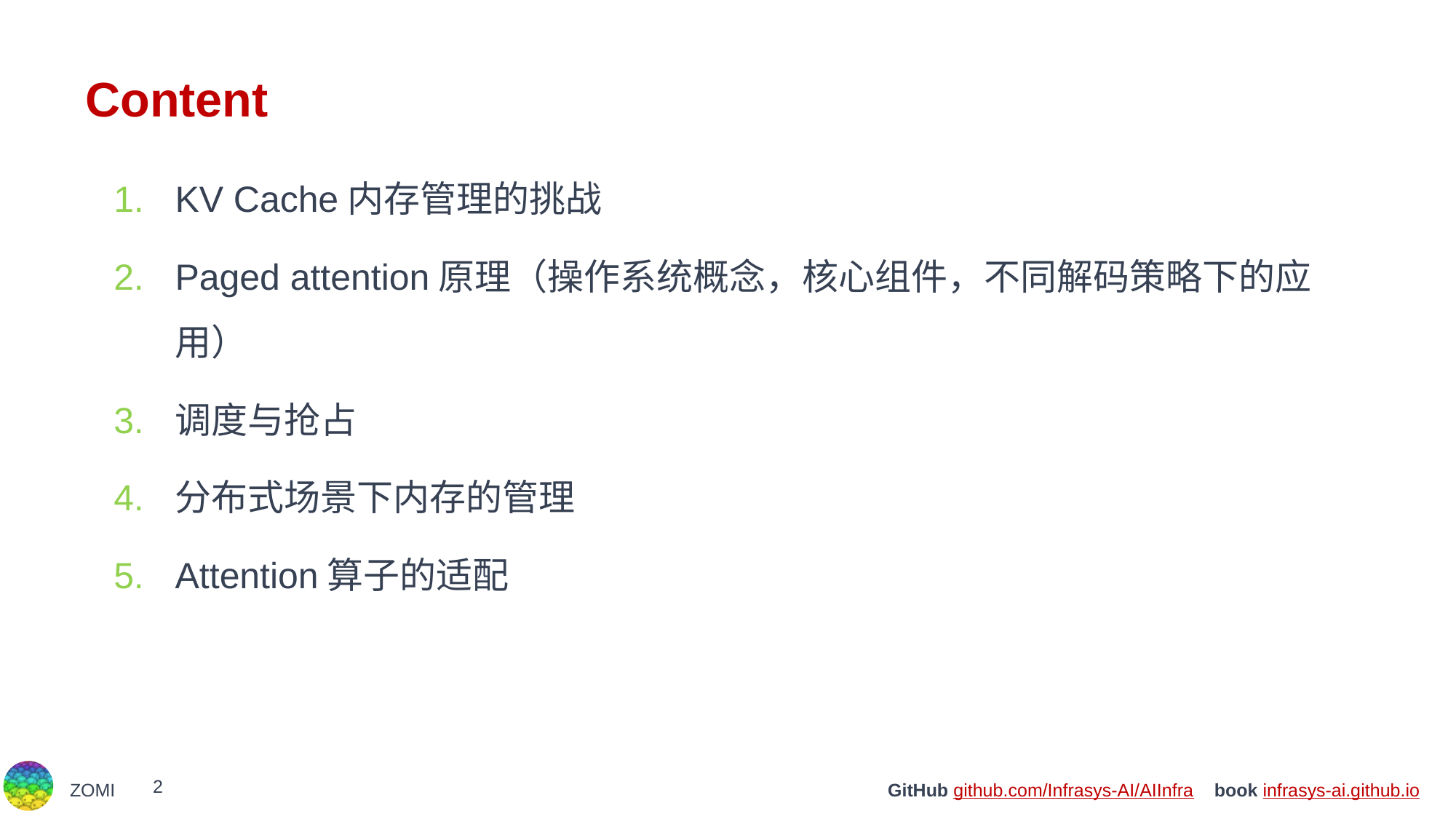

# Content
KV Cache内存管理的挑战
Paged attention原理（操作系统概念，核心组件，不同解码策略下的应用）
调度与抢占
分布式场景下内存的管理
Attention算子的适配